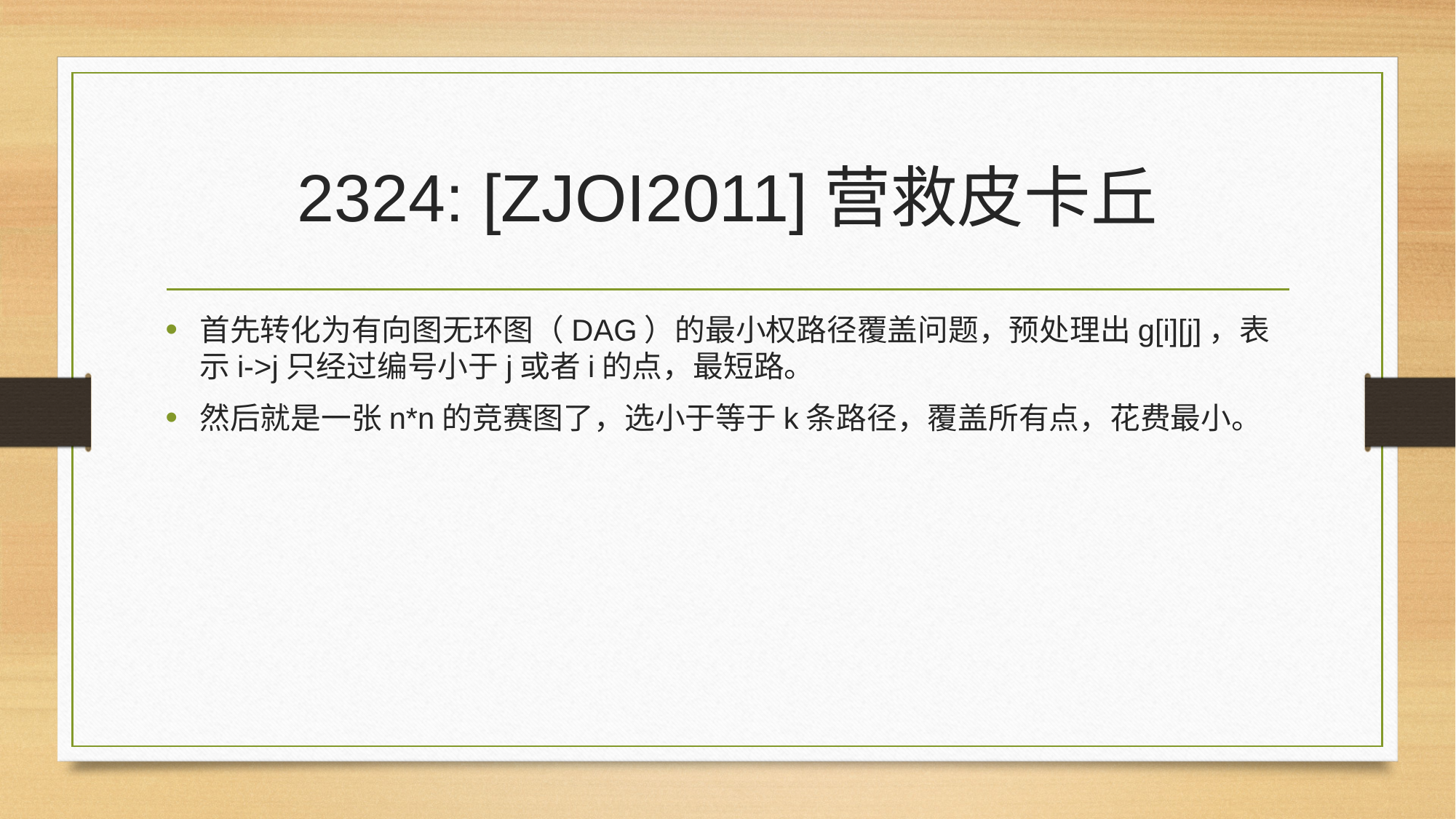

# 2324: [ZJOI2011]营救皮卡丘
首先转化为有向图无环图（DAG）的最小权路径覆盖问题，预处理出g[i][j]，表示i->j只经过编号小于j或者i的点，最短路。
然后就是一张n*n的竞赛图了，选小于等于k条路径，覆盖所有点，花费最小。